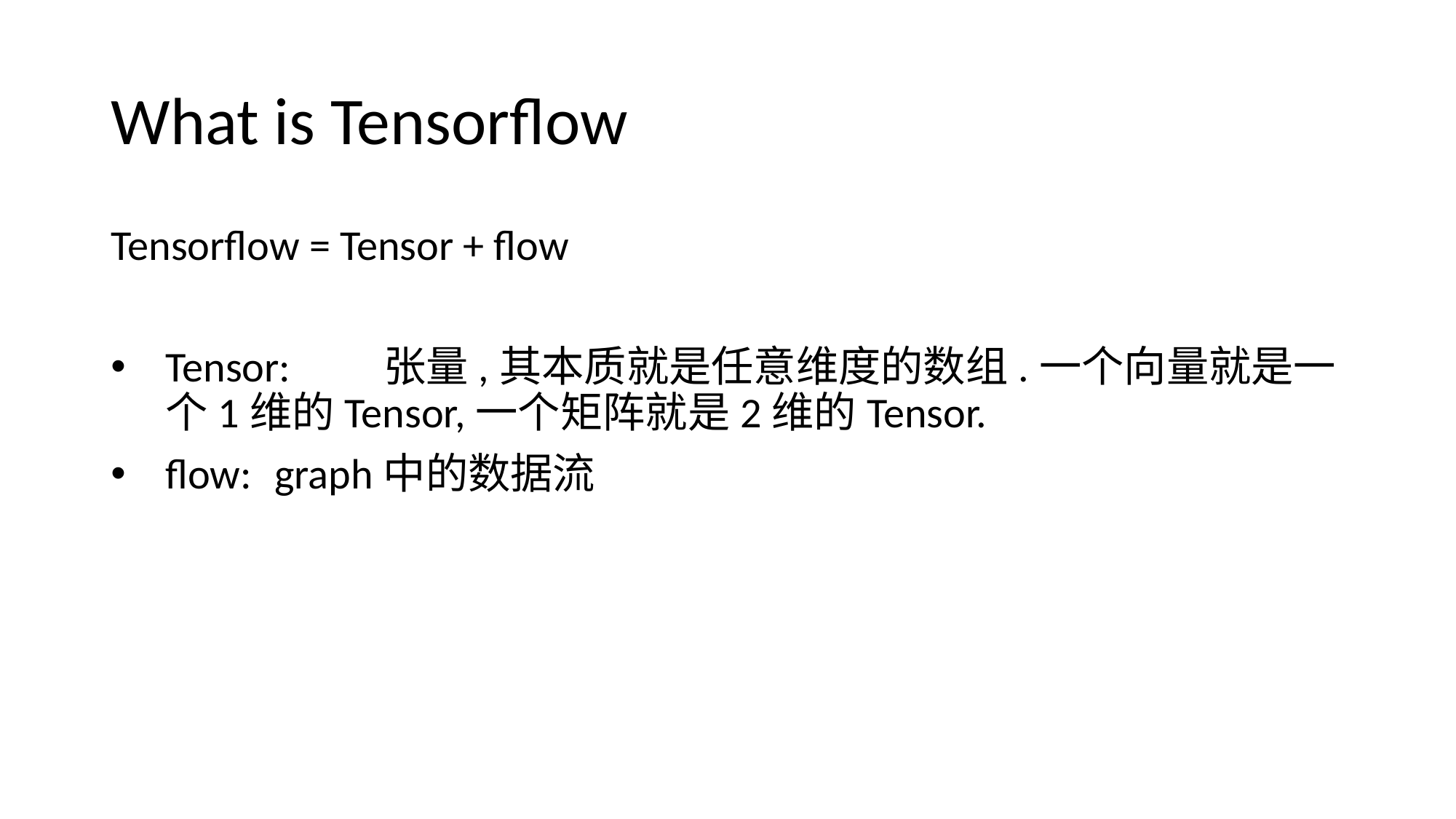

# What is Tensorflow
Tensorflow = Tensor + flow

Tensor:	张量,其本质就是任意维度的数组.一个向量就是一个1维的Tensor,一个矩阵就是2维的Tensor.
flow:	graph中的数据流